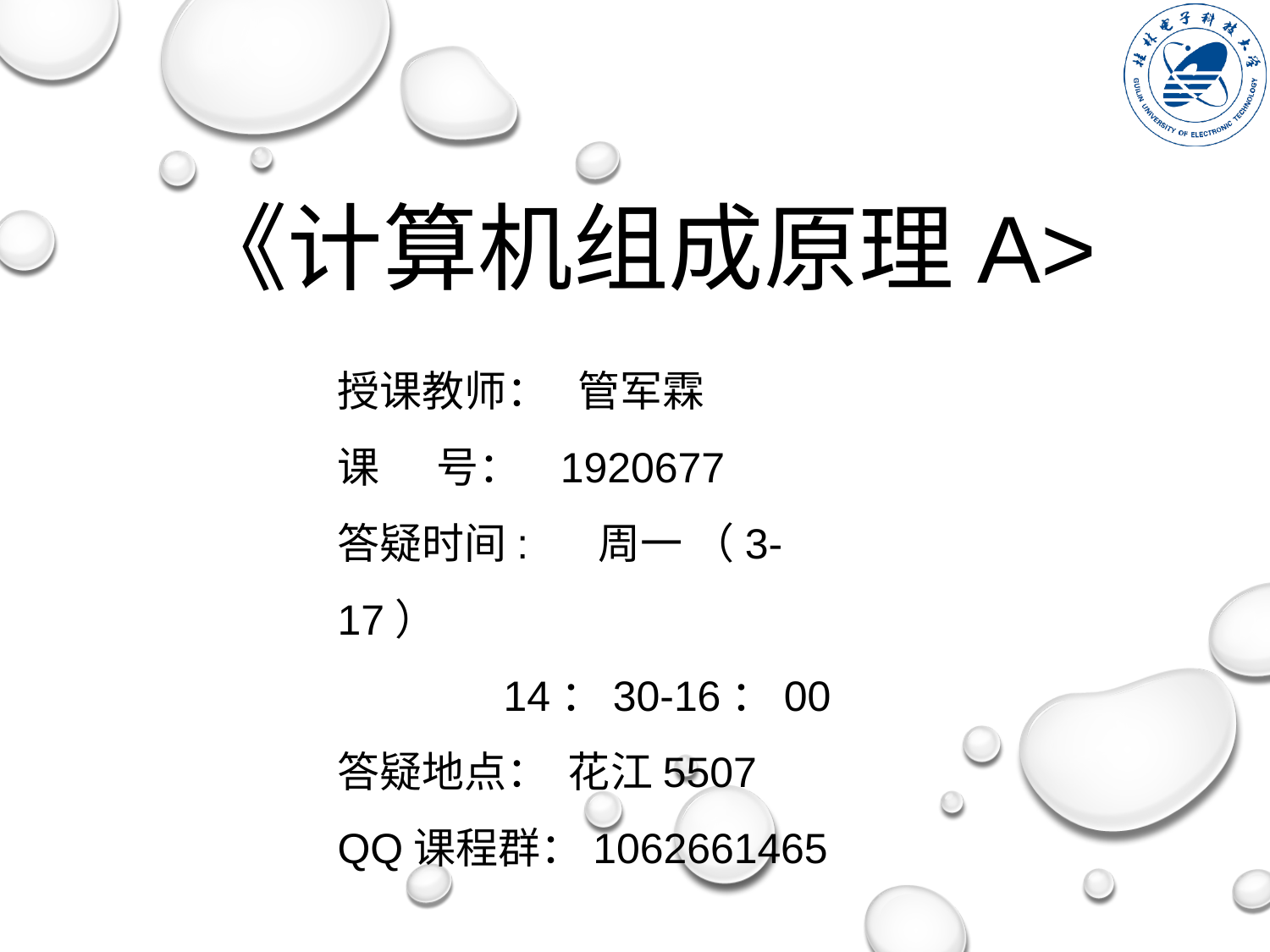

# 《计算机组成原理A>
授课教师：   管军霖
课      号：   1920677
答疑时间:     周一 （3-17）
              14：30-16：00
答疑地点：  花江5507
QQ课程群：1062661465